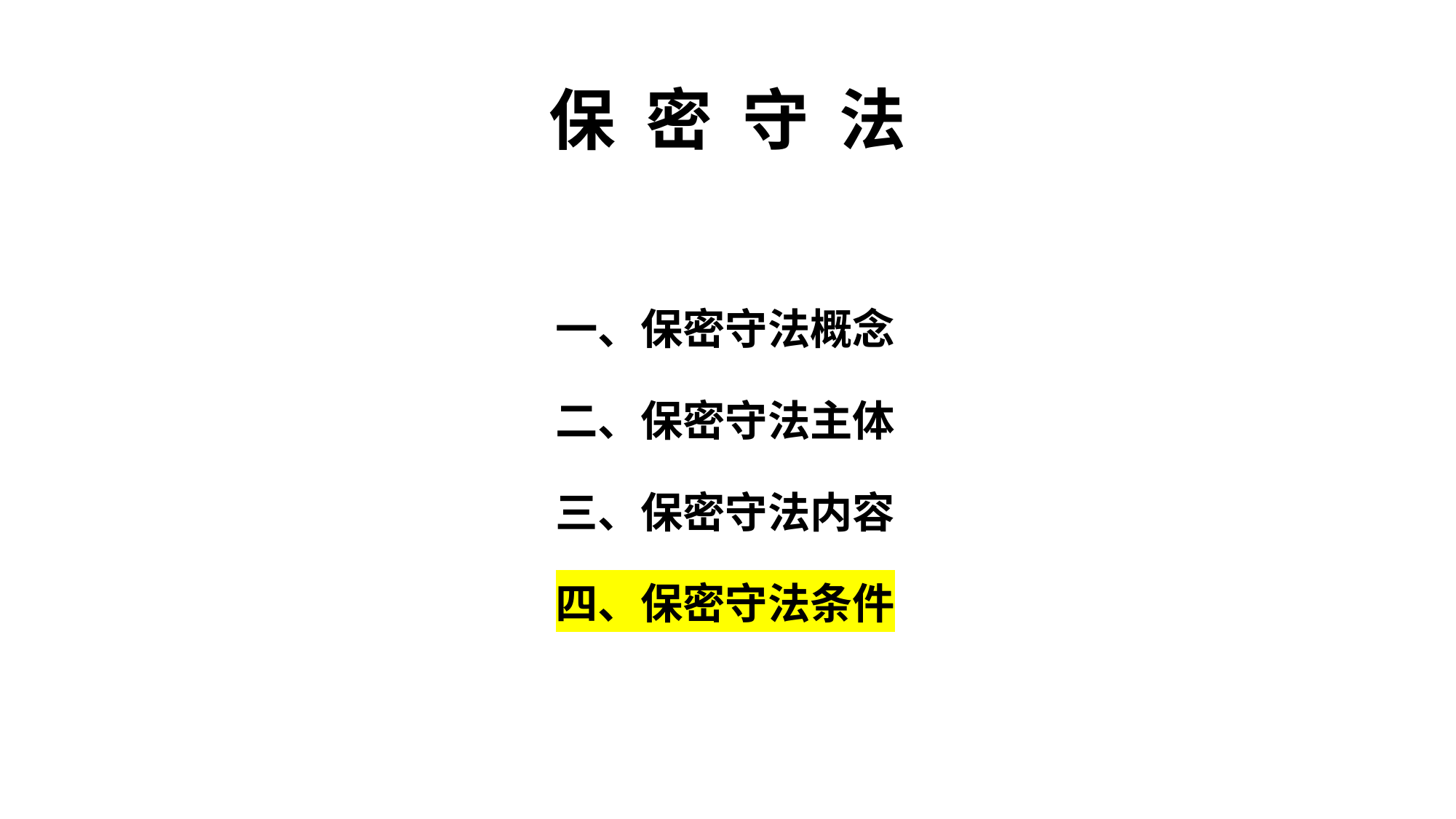

# 保  密  守  法
一、保密守法概念
二、保密守法主体
三、保密守法内容
四、保密守法条件